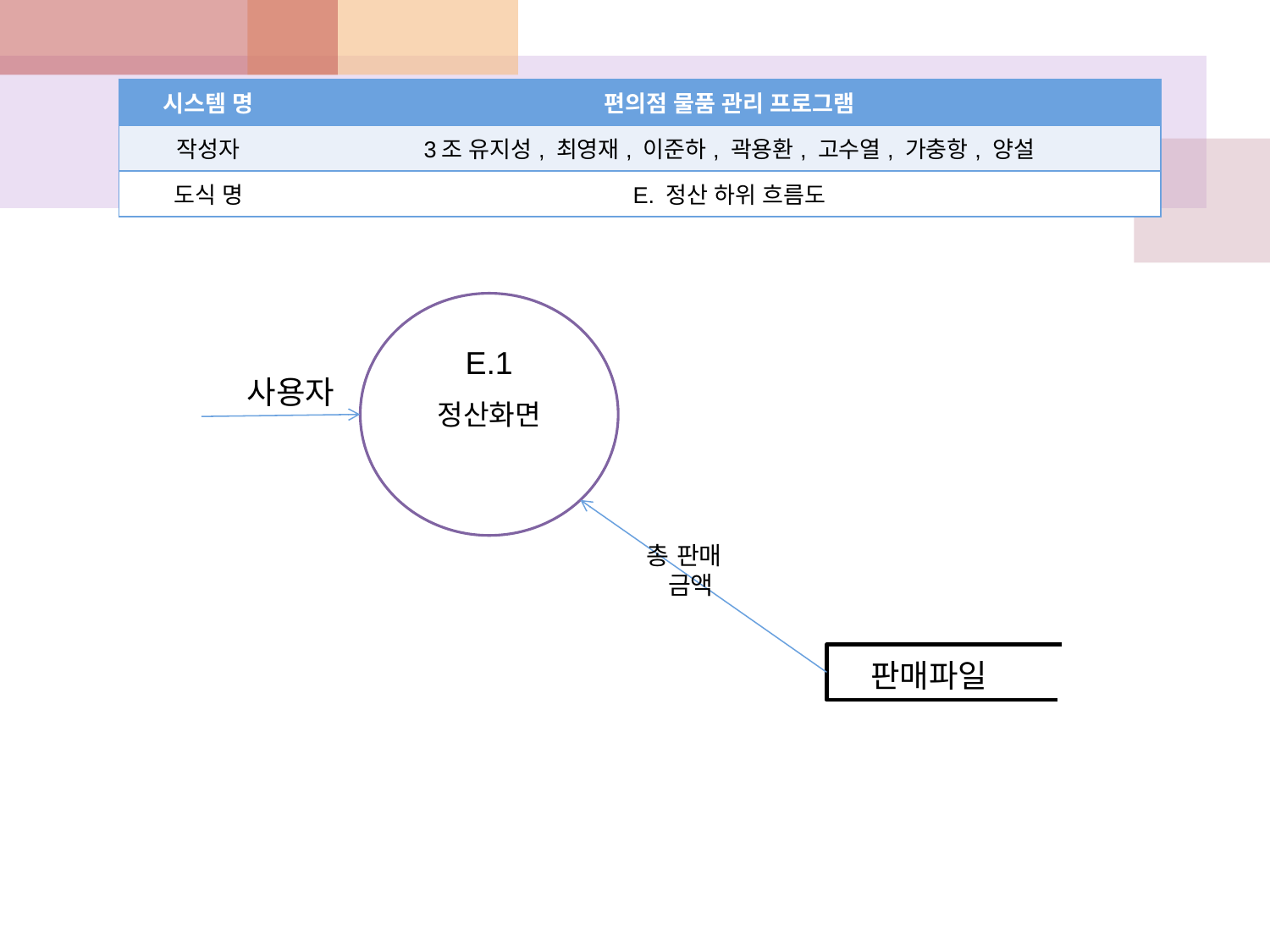

| 시스템 명 | 편의점 물품 관리 프로그램 |
| --- | --- |
| 작성자 | 3조 유지성, 최영재, 이준하, 곽용환, 고수열, 가충항, 양설 |
| 도식 명 | E. 정산 하위 흐름도 |
정산화면
E.1
사용자
총 판매
 금액

판매파일